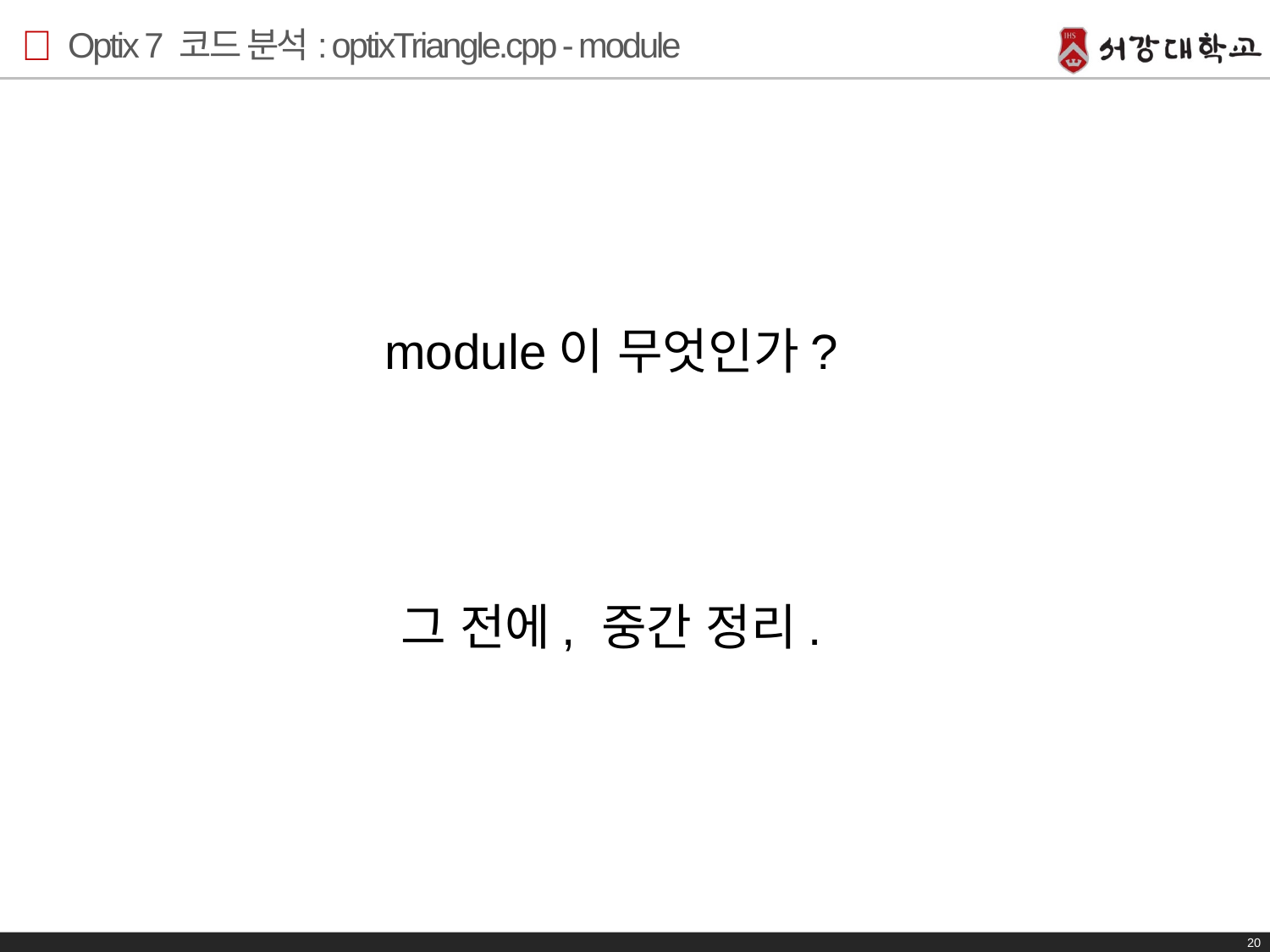

# Optix 7 코드 분석: optixTriangle.cpp - module
module이 무엇인가?
그 전에, 중간 정리.
20